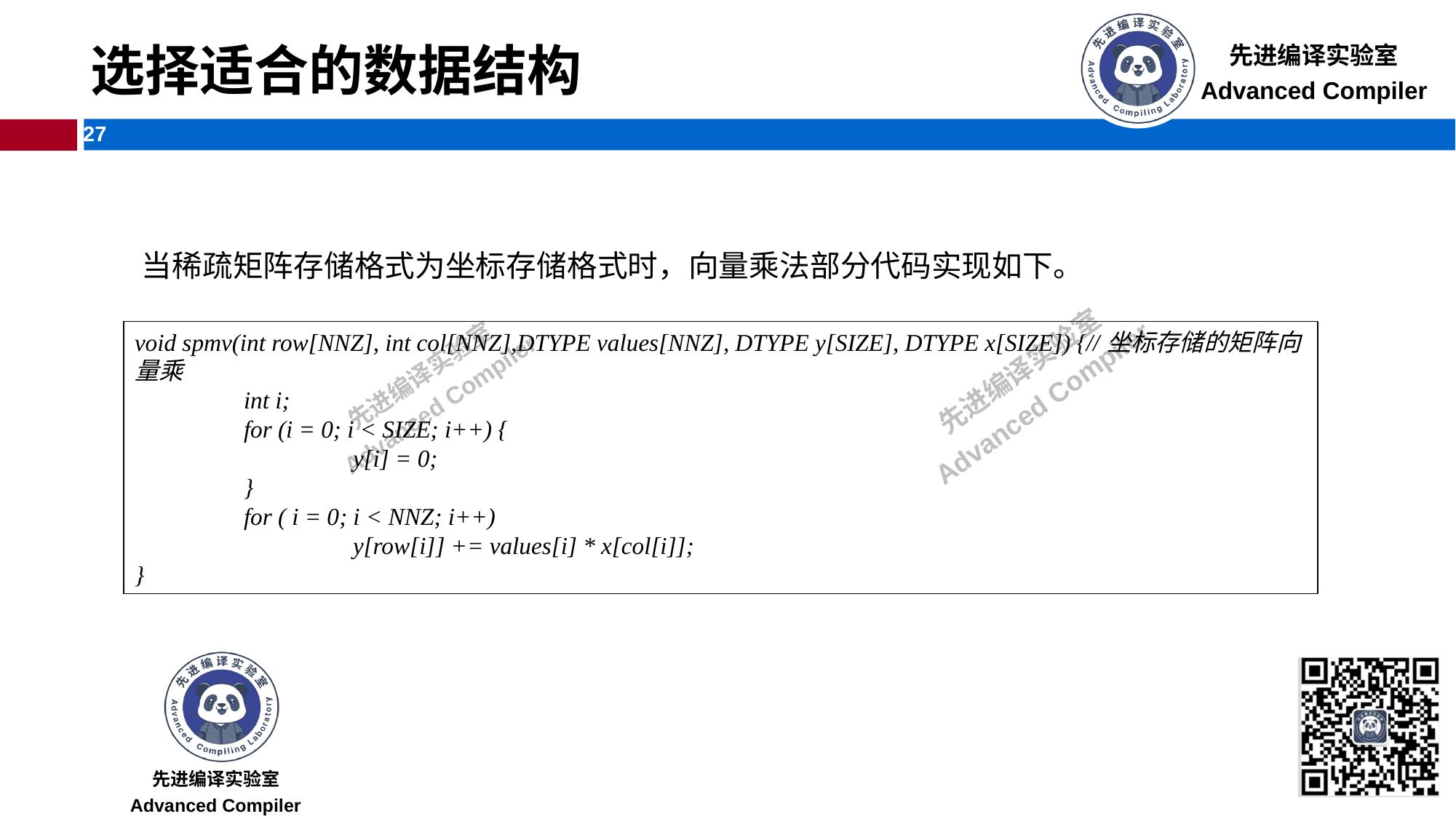

# 选择适合的数据结构
当稀疏矩阵存储格式为坐标存储格式时，向量乘法部分代码实现如下。
void spmv(int row[NNZ], int col[NNZ],DTYPE values[NNZ], DTYPE y[SIZE], DTYPE x[SIZE]) {//坐标存储的矩阵向量乘
	int i;
	for (i = 0; i < SIZE; i++) {
		y[i] = 0;
	}
	for ( i = 0; i < NNZ; i++)
		y[row[i]] += values[i] * x[col[i]];
}